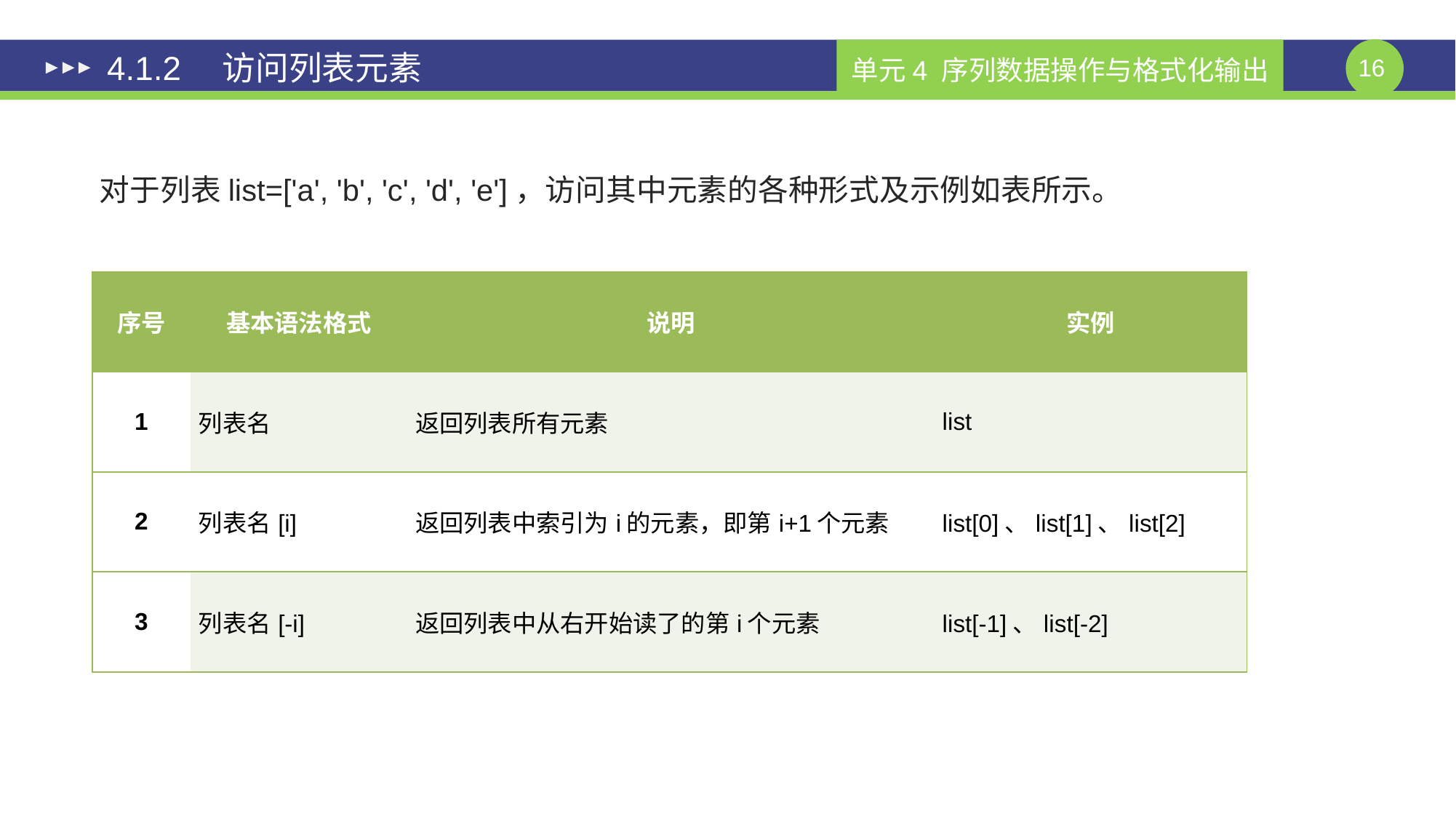

# 4.1.2　访问列表元素
对于列表list=['a', 'b', 'c', 'd', 'e']，访问其中元素的各种形式及示例如表所示。
| 序号 | 基本语法格式 | 说明 | 实例 |
| --- | --- | --- | --- |
| 1 | 列表名 | 返回列表所有元素 | list |
| 2 | 列表名[i] | 返回列表中索引为i的元素，即第i+1个元素 | list[0]、list[1]、list[2] |
| 3 | 列表名[-i] | 返回列表中从右开始读了的第i个元素 | list[-1]、list[-2] |